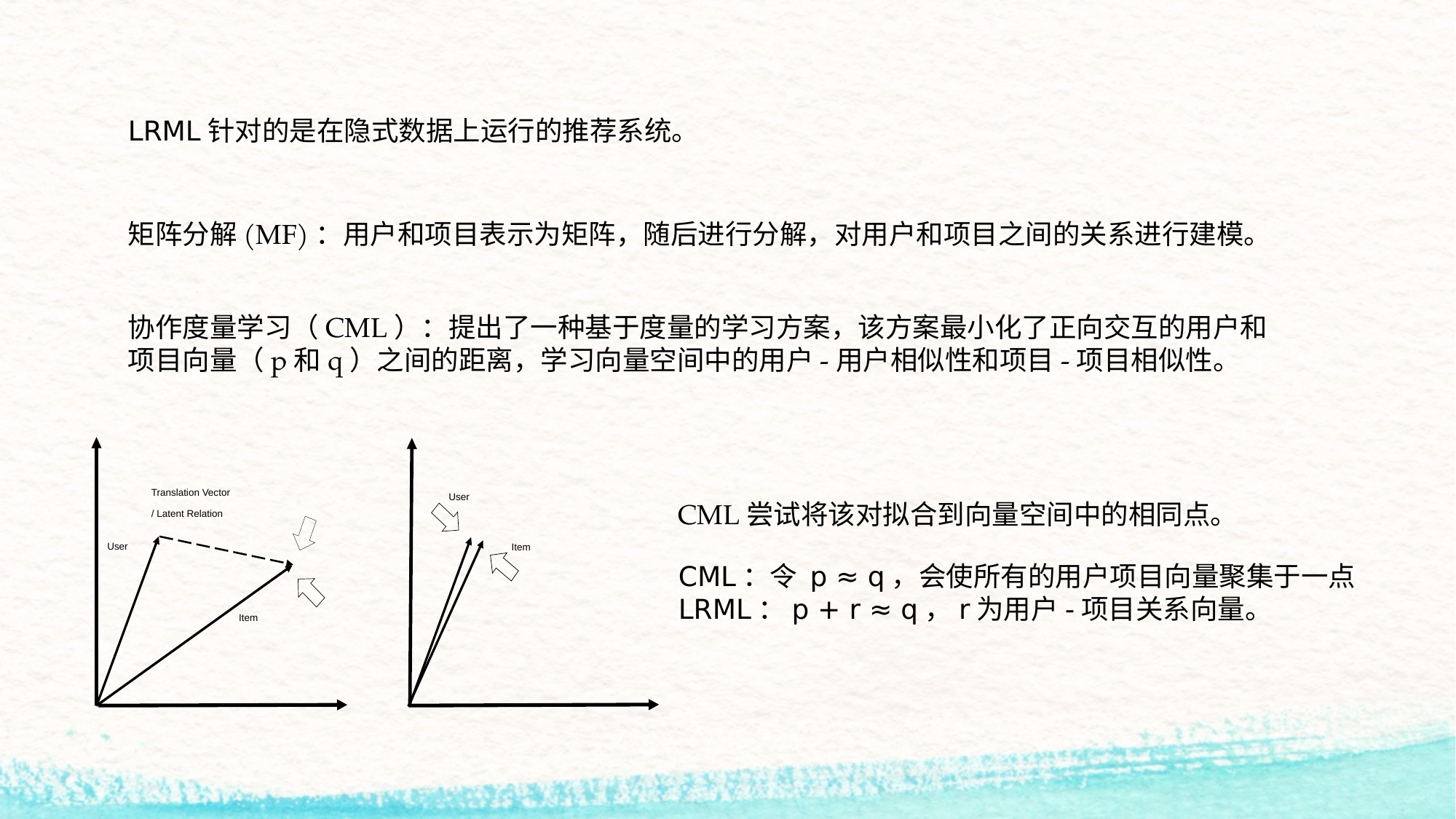

LRML针对的是在隐式数据上运行的推荐系统。
矩阵分解(MF)：用户和项目表示为矩阵，随后进行分解，对用户和项目之间的关系进行建模。
协作度量学习（CML）：提出了一种基于度量的学习方案，该方案最小化了正向交互的用户和项目向量（p和q）之间的距离，学习向量空间中的用户-用户相似性和项目-项目相似性。

Translation Vector
User

/ Latent Relation

User

Item

Item

CML尝试将该对拟合到向量空间中的相同点。
CML：令 p ≈ q，会使所有的用户项目向量聚集于一点
LRML：p + r ≈ q，r为用户-项目关系向量。